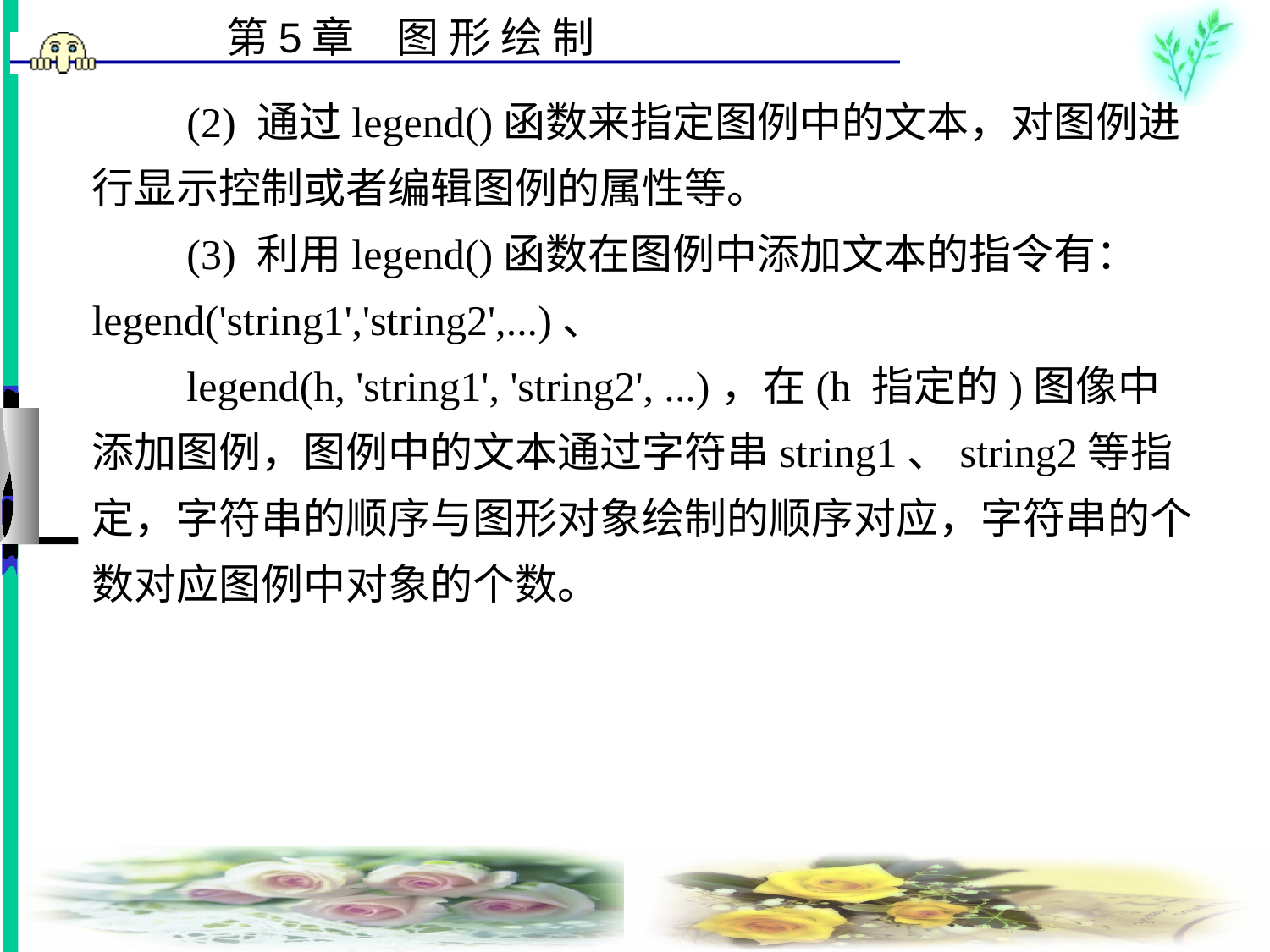

# (2) 通过legend()函数来指定图例中的文本，对图例进行显示控制或者编辑图例的属性等。 　　(3) 利用legend()函数在图例中添加文本的指令有：legend('string1','string2',...)、 　　legend(h, 'string1', 'string2', ...)，在(h 指定的)图像中添加图例，图例中的文本通过字符串string1、string2等指定，字符串的顺序与图形对象绘制的顺序对应，字符串的个数对应图例中对象的个数。